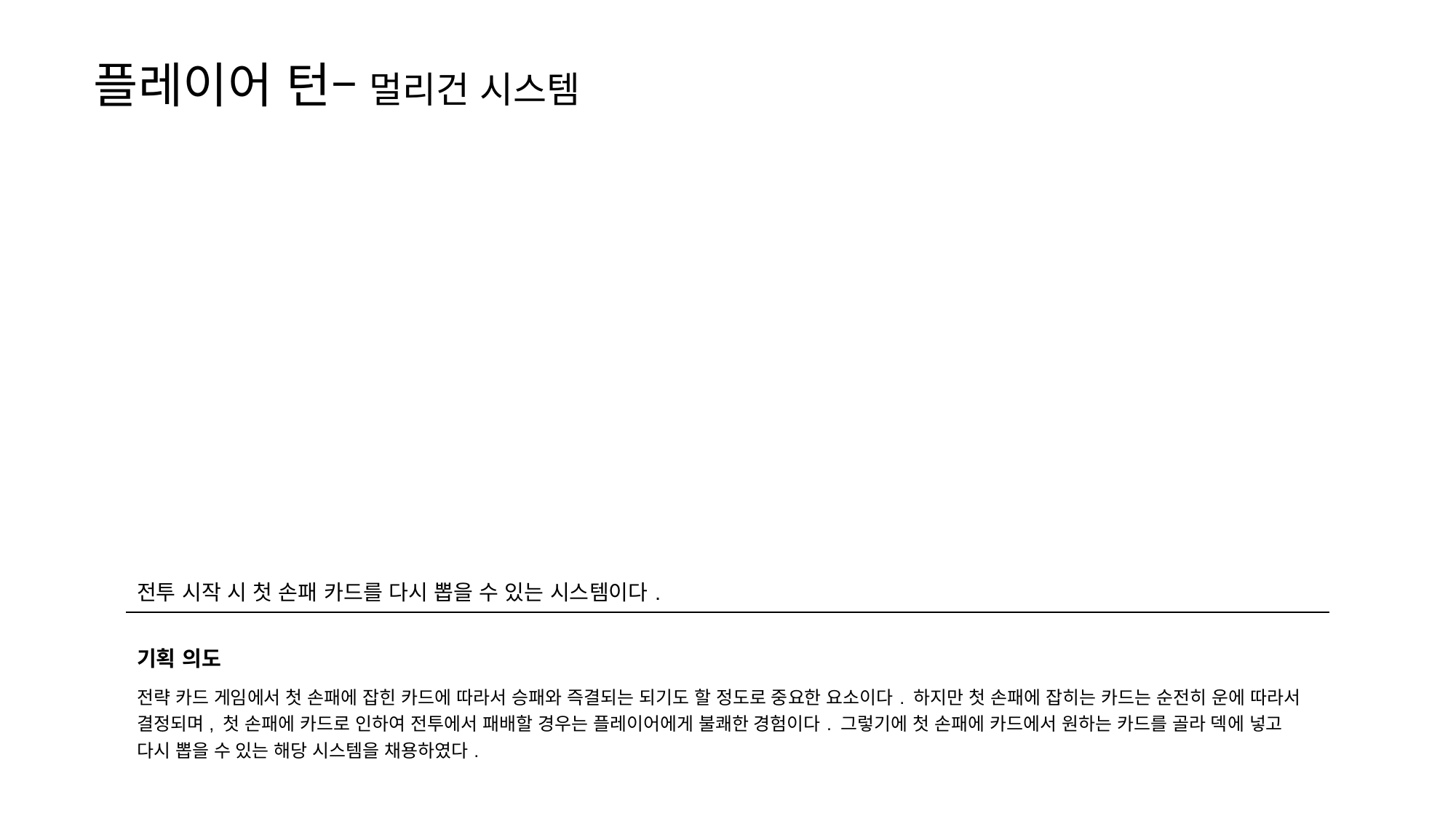

플레이어 턴– 멀리건 시스템
| 전투 시작 시 첫 손패 카드를 다시 뽑을 수 있는 시스템이다. |
| --- |
| 기획 의도 |
| 전략 카드 게임에서 첫 손패에 잡힌 카드에 따라서 승패와 즉결되는 되기도 할 정도로 중요한 요소이다. 하지만 첫 손패에 잡히는 카드는 순전히 운에 따라서 결정되며, 첫 손패에 카드로 인하여 전투에서 패배할 경우는 플레이어에게 불쾌한 경험이다. 그렇기에 첫 손패에 카드에서 원하는 카드를 골라 덱에 넣고 다시 뽑을 수 있는 해당 시스템을 채용하였다. |